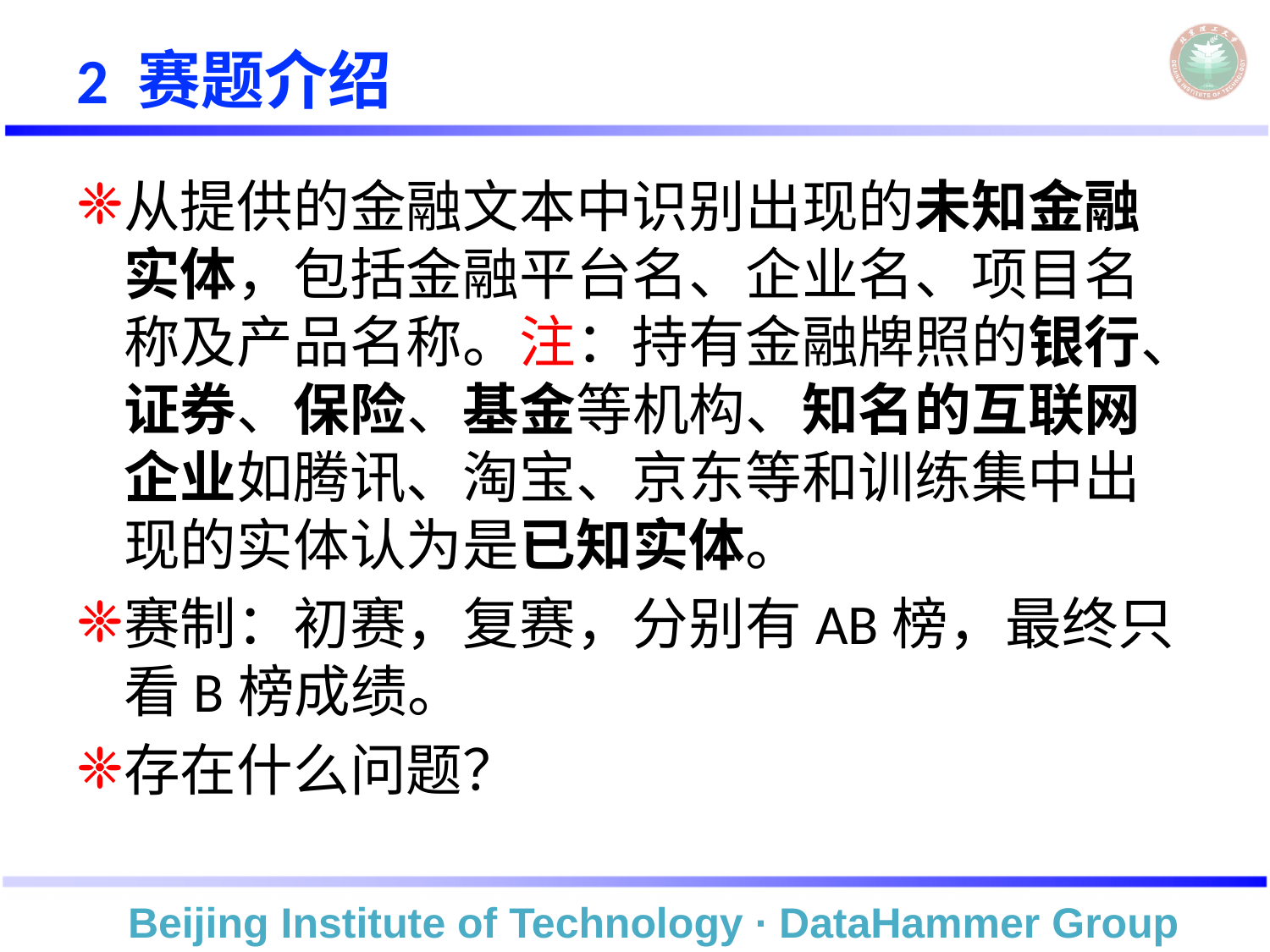

# 2 赛题介绍
从提供的金融文本中识别出现的未知金融实体，包括金融平台名、企业名、项目名称及产品名称。注：持有金融牌照的银行、证券、保险、基金等机构、知名的互联网企业如腾讯、淘宝、京东等和训练集中出现的实体认为是已知实体。
赛制：初赛，复赛，分别有AB榜，最终只看B榜成绩。
存在什么问题？